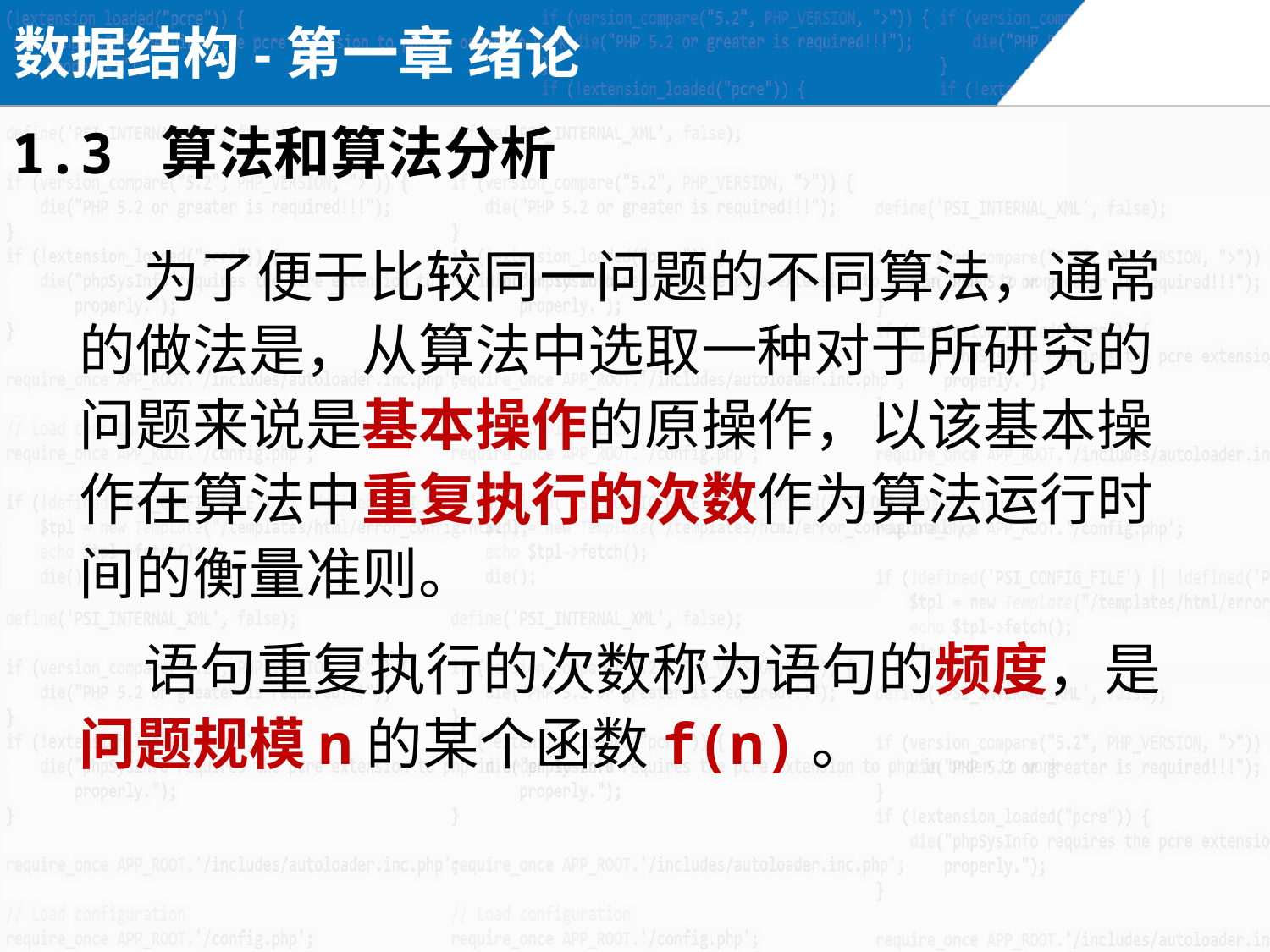

数据结构-第一章 绪论
1.3 算法和算法分析
    为了便于比较同一问题的不同算法，通常的做法是，从算法中选取一种对于所研究的问题来说是基本操作的原操作，以该基本操作在算法中重复执行的次数作为算法运行时间的衡量准则。
    语句重复执行的次数称为语句的频度，是问题规模n的某个函数f(n)。